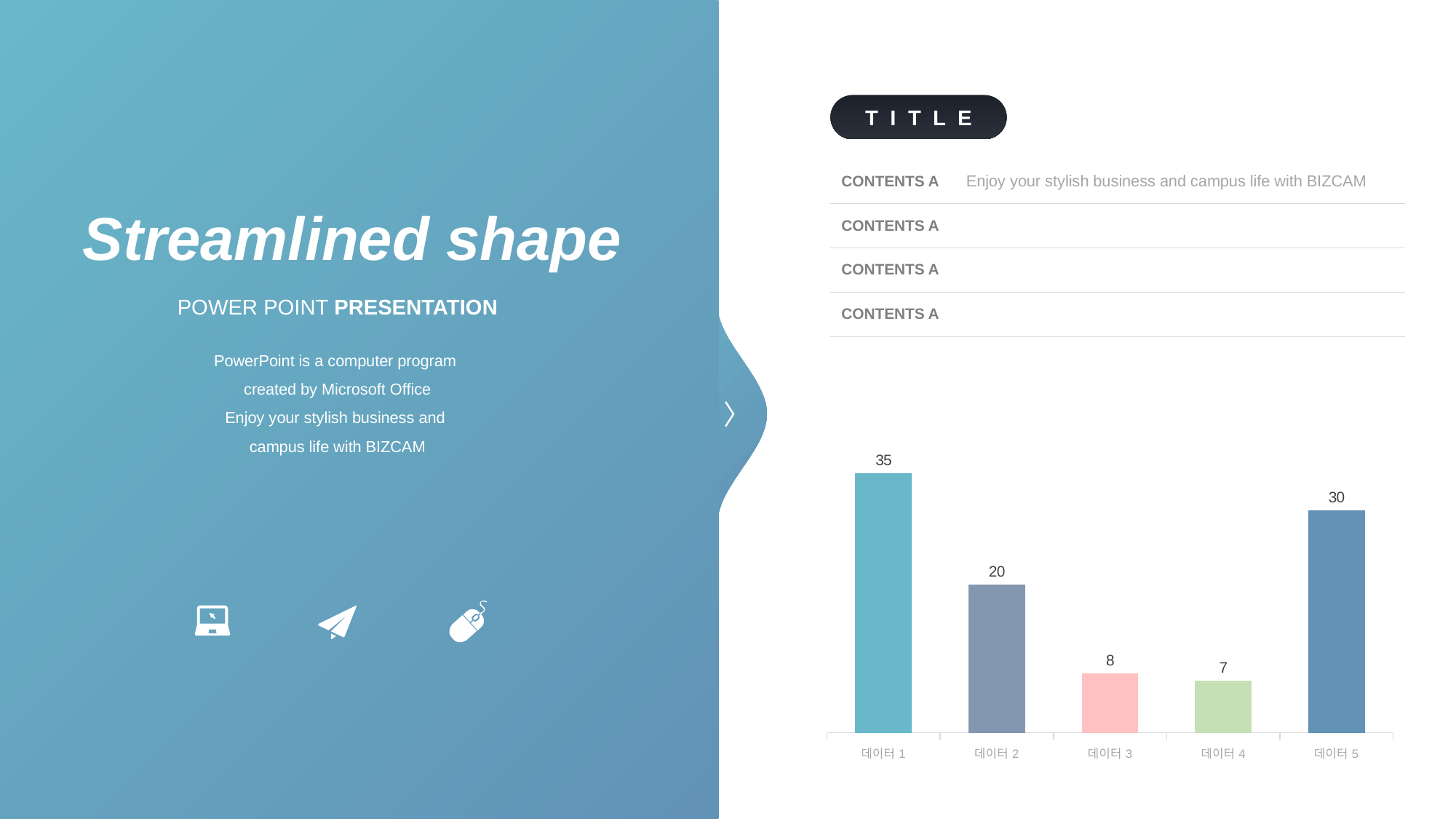

T  I  T  L  E
| CONTENTS A | Enjoy your stylish business and campus life with BIZCAM |
| --- | --- |
| CONTENTS A |  |
| CONTENTS A |  |
| CONTENTS A |  |
Streamlined shape
POWER POINT PRESENTATION

PowerPoint is a computer program
created by Microsoft Office
Enjoy your stylish business and
campus life with BIZCAM
〉

### Chart

| Category | 판매 |
|---|---|
| 데이터1 | 35.0 |
| 데이터2 | 20.0 |
| 데이터3 | 8.0 |
| 데이터4 | 7.0 |
| 데이터5 | 30.0 |